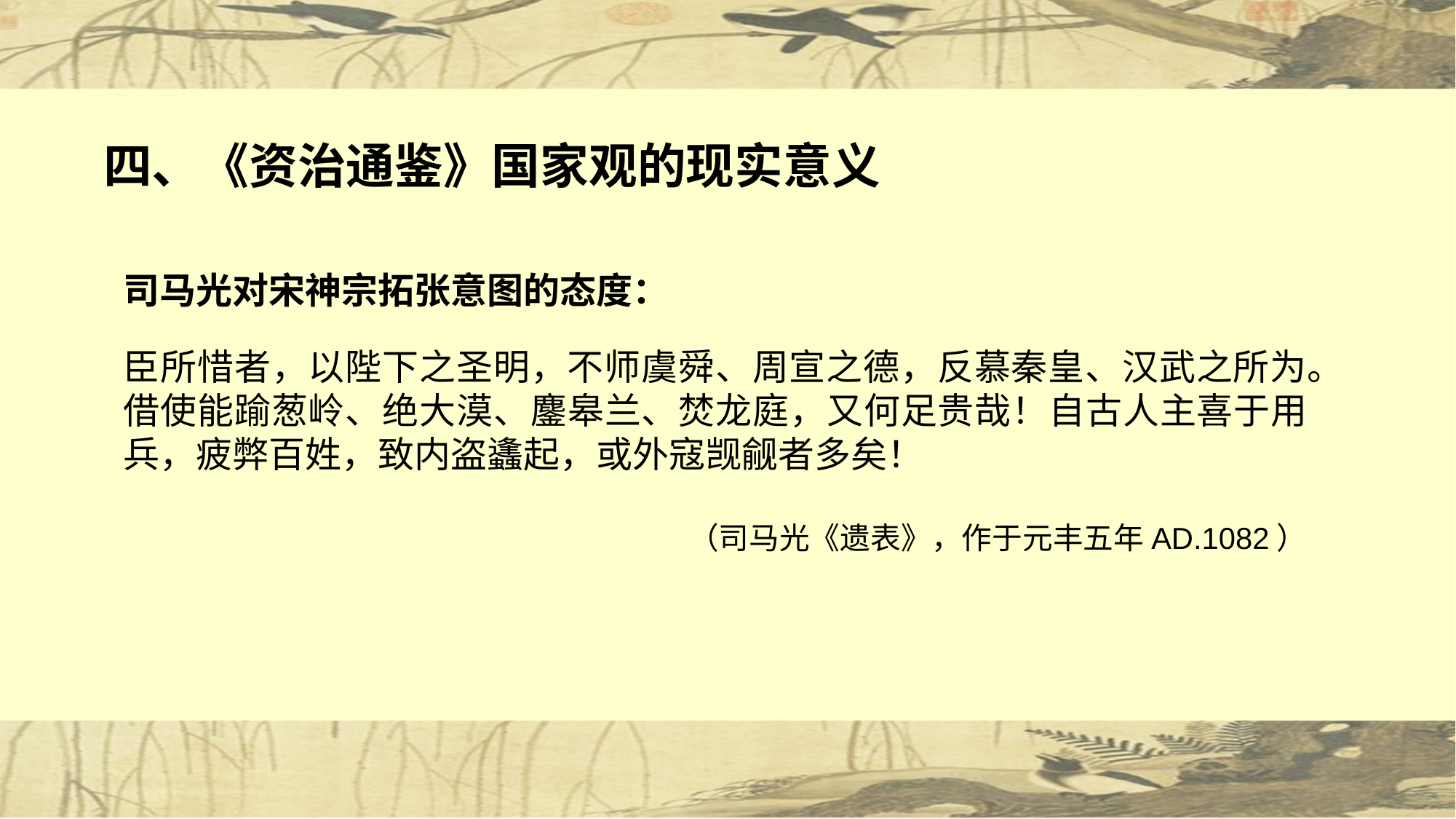

# 四、《资治通鉴》国家观的现实意义
司马光对宋神宗拓张意图的态度：

臣所惜者，以陛下之圣明，不师虞舜、周宣之德，反慕秦皇、汉武之所为。借使能踰葱岭、绝大漠、鏖皋兰、焚龙庭，又何足贵哉！自古人主喜于用兵，疲弊百姓，致内盗蠭起，或外寇觊觎者多矣！

（司马光《遗表》，作于元丰五年AD.1082）